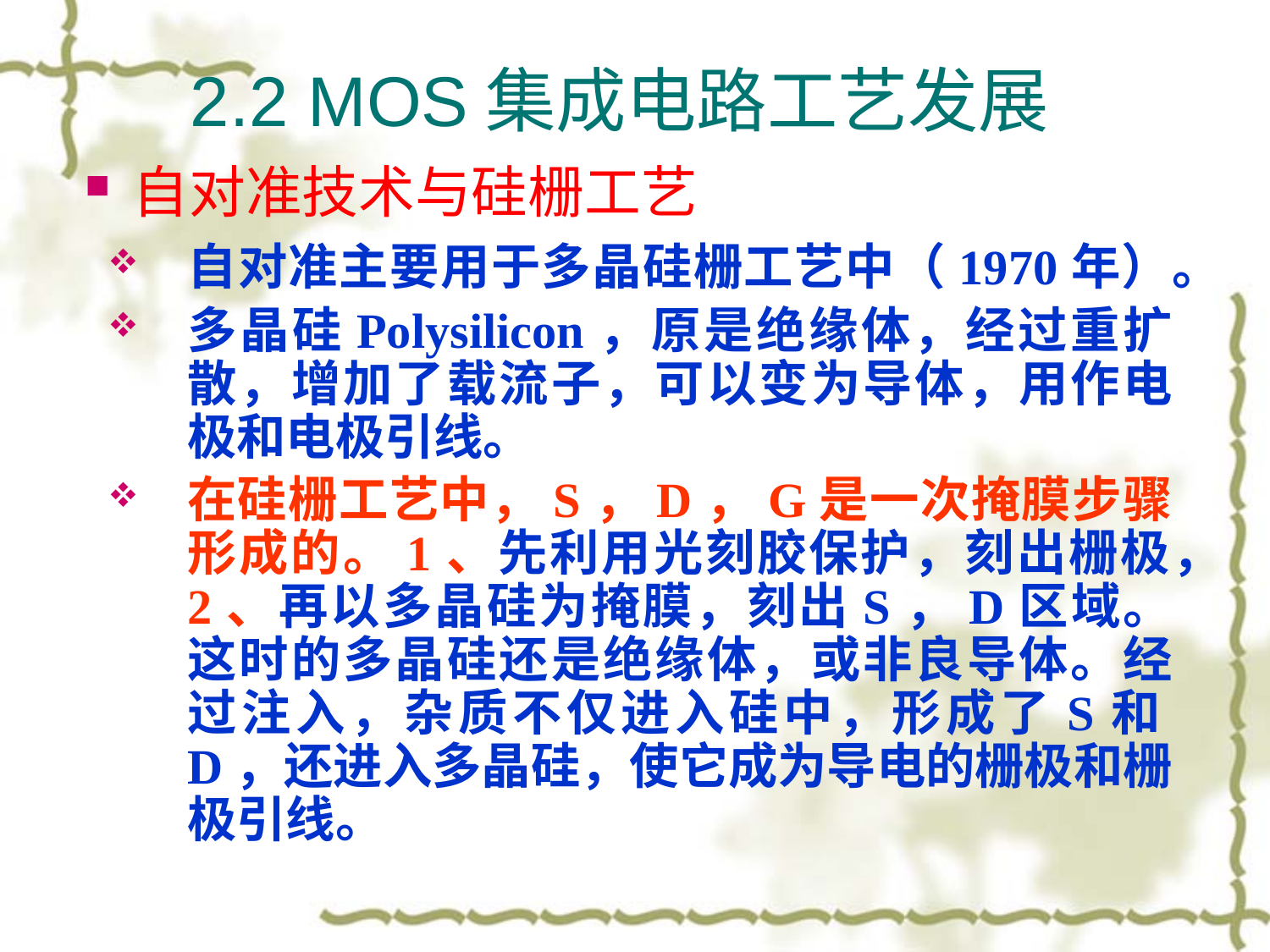

2.2 MOS集成电路工艺发展
自对准技术与硅栅工艺
自对准主要用于多晶硅栅工艺中（1970年）。
多晶硅Polysilicon，原是绝缘体，经过重扩散，增加了载流子，可以变为导体，用作电极和电极引线。
在硅栅工艺中，S，D，G是一次掩膜步骤形成的。1、先利用光刻胶保护，刻出栅极，2、再以多晶硅为掩膜，刻出S，D区域。这时的多晶硅还是绝缘体，或非良导体。经过注入，杂质不仅进入硅中，形成了S和D，还进入多晶硅，使它成为导电的栅极和栅极引线。
32